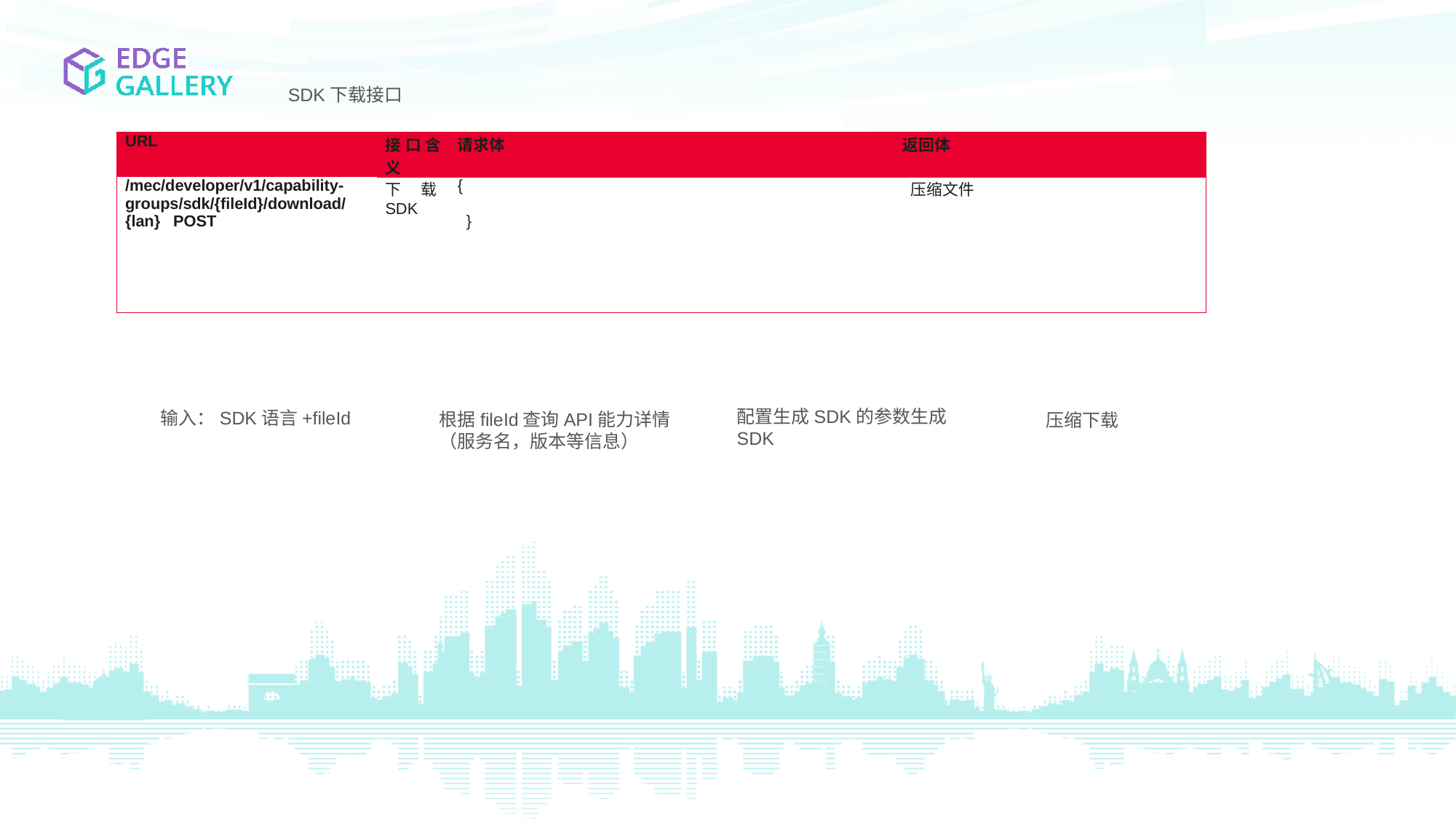

SDK下载接口
| URL | 接口含义 | 请求体 | 返回体 |
| --- | --- | --- | --- |
| /mec/developer/v1/capability-groups/sdk/{fileId}/download/{lan} POST | 下载SDK | { } | 压缩文件 |
配置生成SDK的参数生成SDK
输入：SDK语言+fileId
根据fileId查询API能力详情（服务名，版本等信息）
压缩下载